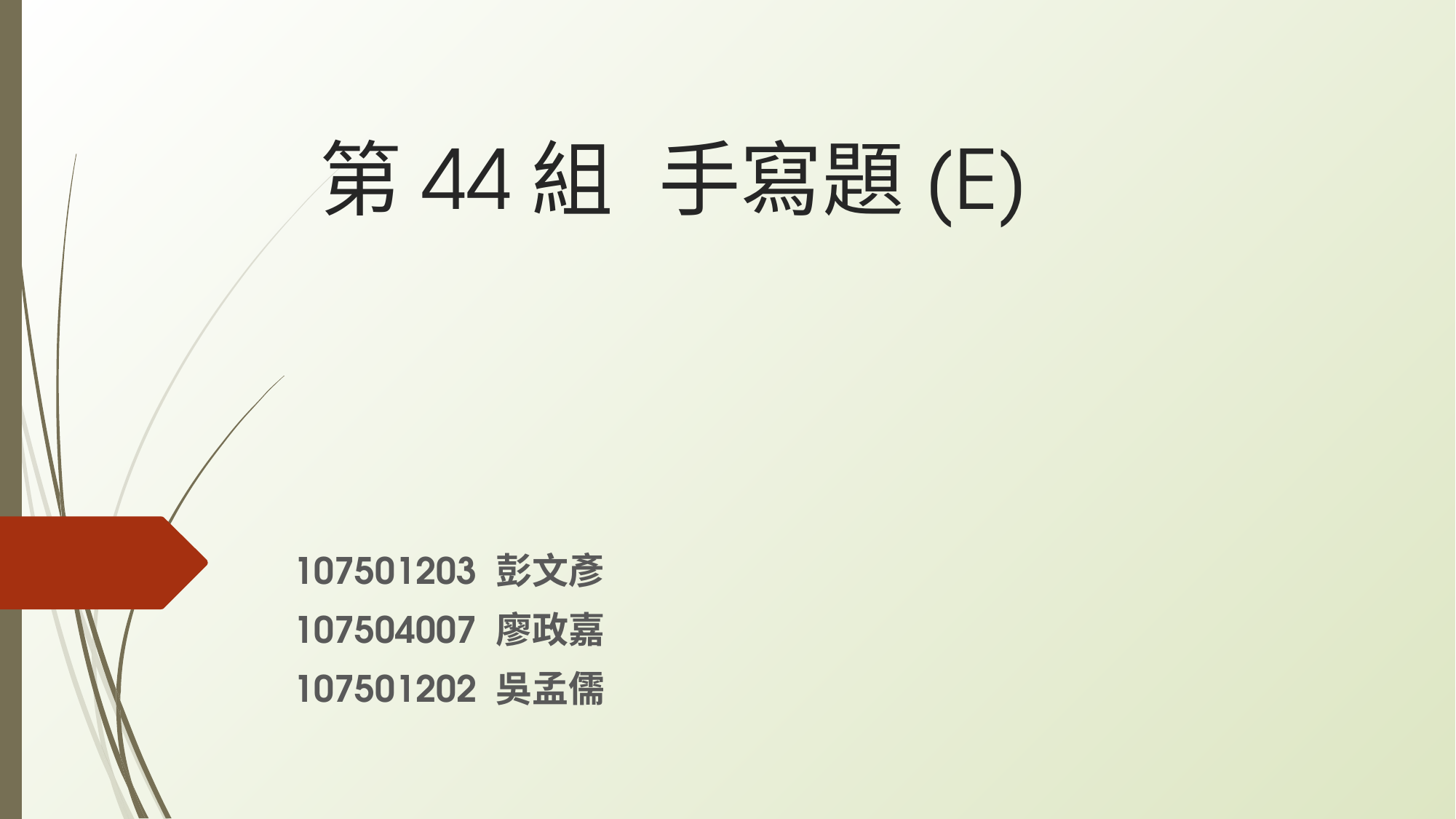

# 第44組  手寫題(E)
 107501203 彭文彥
 107504007 廖政嘉
 107501202 吳孟儒